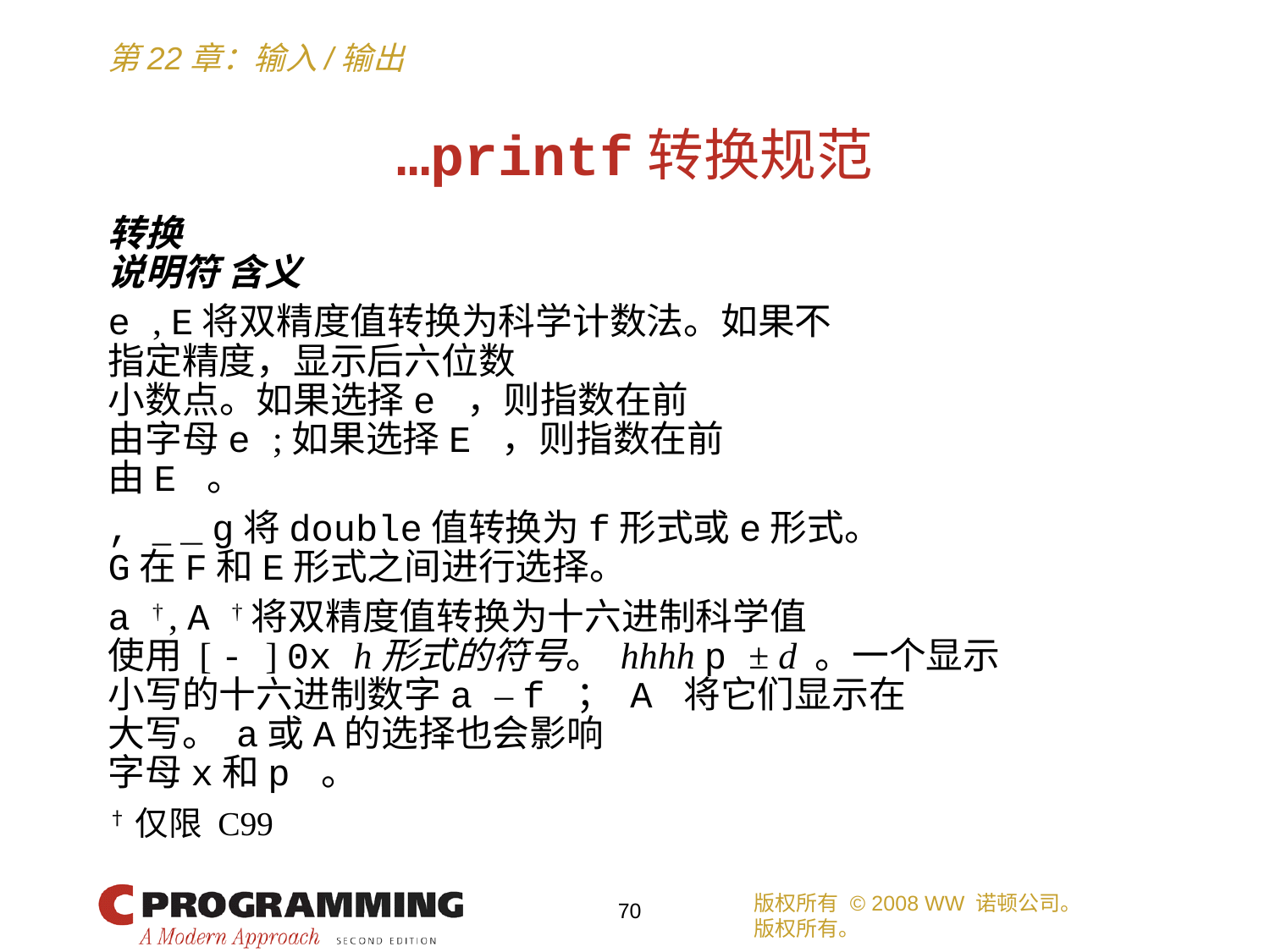

# …printf转换规范
转换
说明符 含义
e , E将双精度值转换为科学计数法。如果不
指定精度，显示后六位数
小数点。如果选择e ，则指数在前
由字母e ;如果选择E ，则指数在前
由E 。
, _ _ g将double值转换为f形式或e形式。
G在F和E形式之间进行选择。
a † , A †将双精度值转换为十六进制科学值
使用 [ - ] 0x h形式的符号。 hhhh p ± d 。一个显示
小写的十六进制数字a – f ； A 将它们显示在
大写。 a或A的选择也会影响
字母x和p 。
†仅限 C99
版权所有 © 2008 WW 诺顿公司。
版权所有。
70